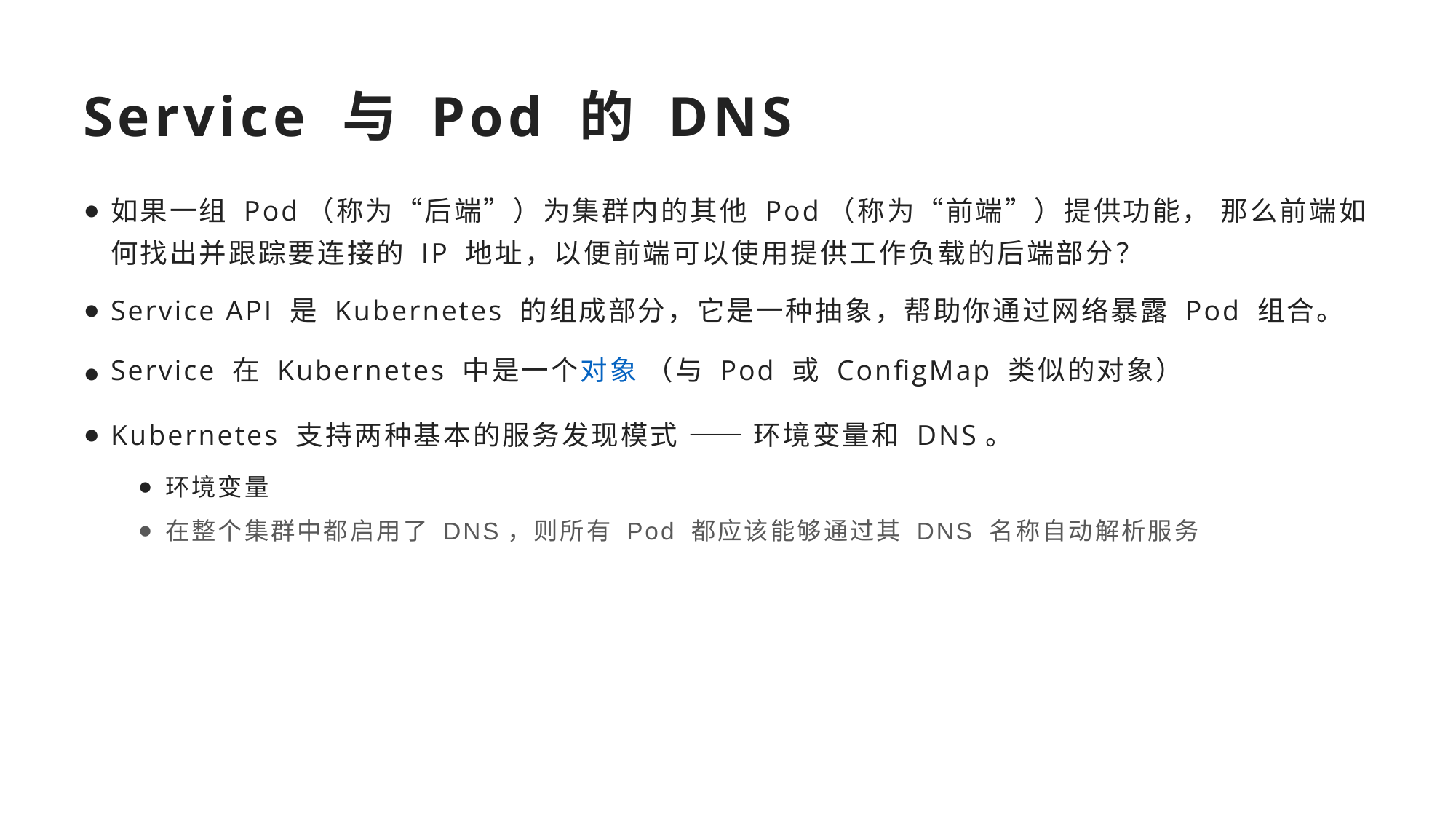

# Service 与 Pod 的 DNS
如果一组 Pod（称为“后端”）为集群内的其他 Pod（称为“前端”）提供功能， 那么前端如何找出并跟踪要连接的 IP 地址，以便前端可以使用提供工作负载的后端部分？
Service API 是 Kubernetes 的组成部分，它是一种抽象，帮助你通过网络暴露 Pod 组合。
Service 在 Kubernetes 中是一个对象 （与 Pod 或 ConfigMap 类似的对象）
Kubernetes 支持两种基本的服务发现模式 —— 环境变量和 DNS。
环境变量
在整个集群中都启用了 DNS，则所有 Pod 都应该能够通过其 DNS 名称自动解析服务